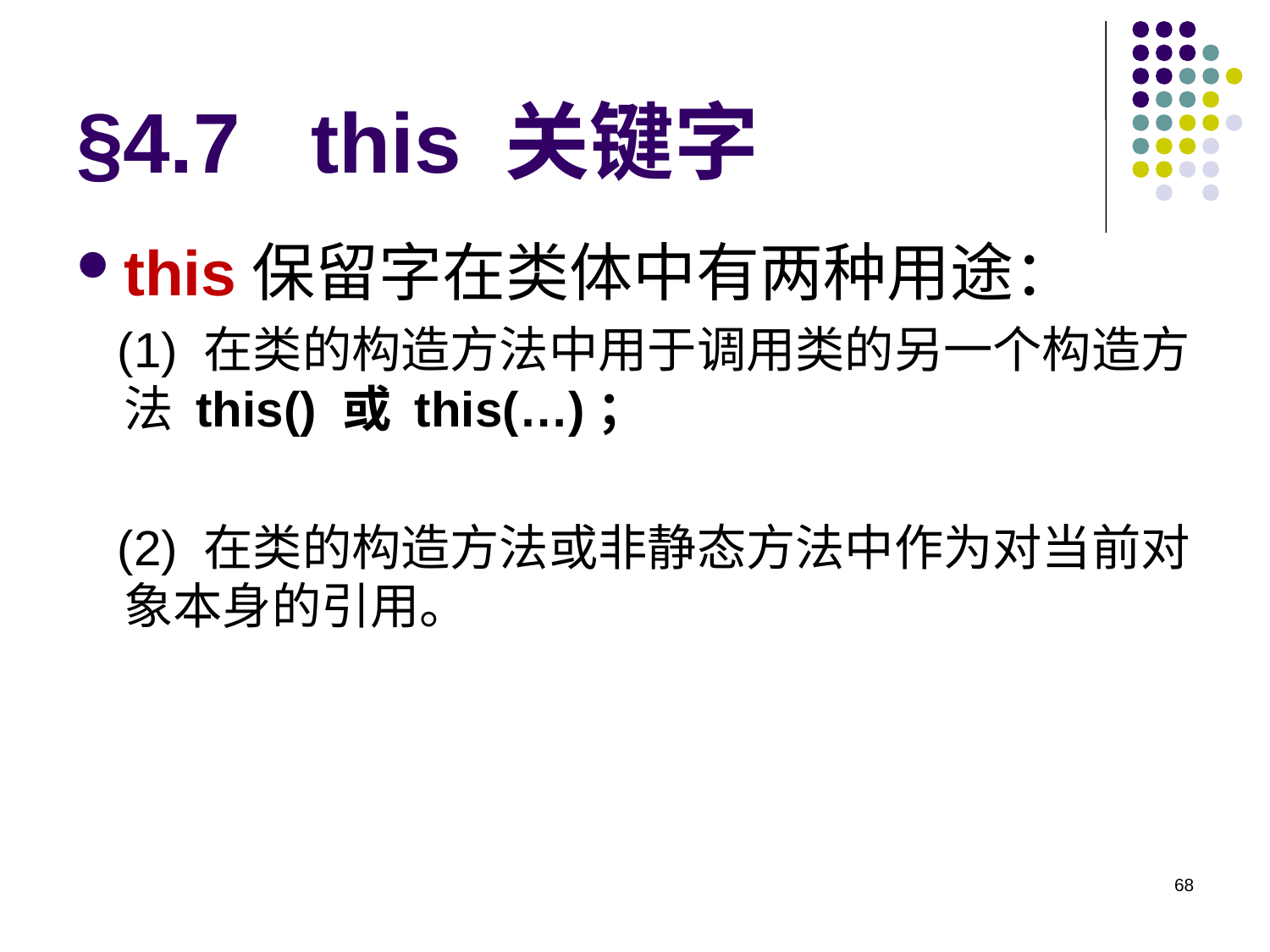

# §4.7   this 关键字
this保留字在类体中有两种用途：
   (1) 在类的构造方法中用于调用类的另一个构造方法 this() 或 this(…)；

   (2) 在类的构造方法或非静态方法中作为对当前对象本身的引用。
68